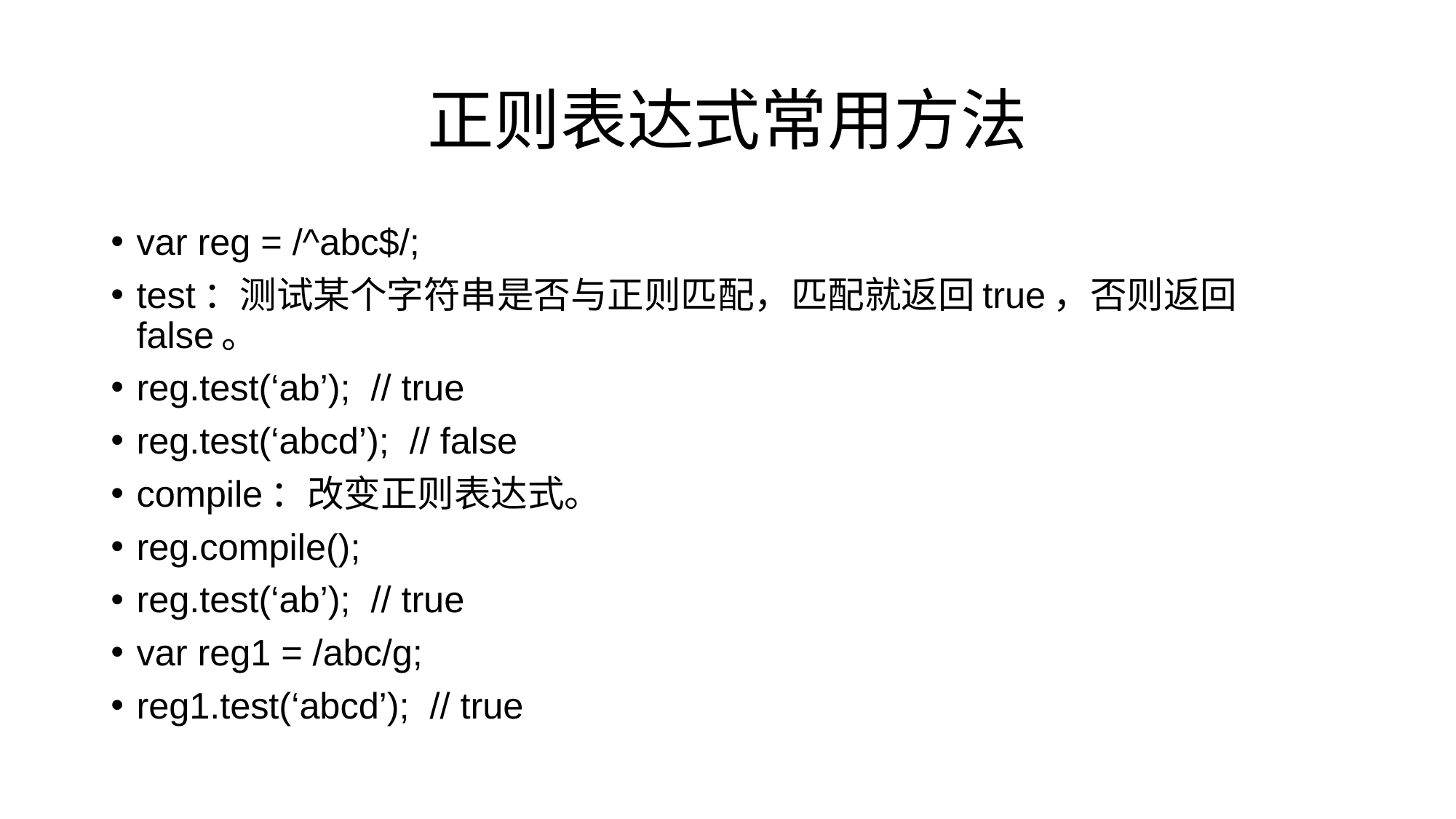

# 正则表达式常用方法
var reg = /^abc$/;
test：测试某个字符串是否与正则匹配，匹配就返回true，否则返回false。
reg.test(‘ab’);  // true
reg.test(‘abcd’);  // false
compile：改变正则表达式。
reg.compile();
reg.test(‘ab’);  // true
var reg1 = /abc/g;
reg1.test(‘abcd’);  // true